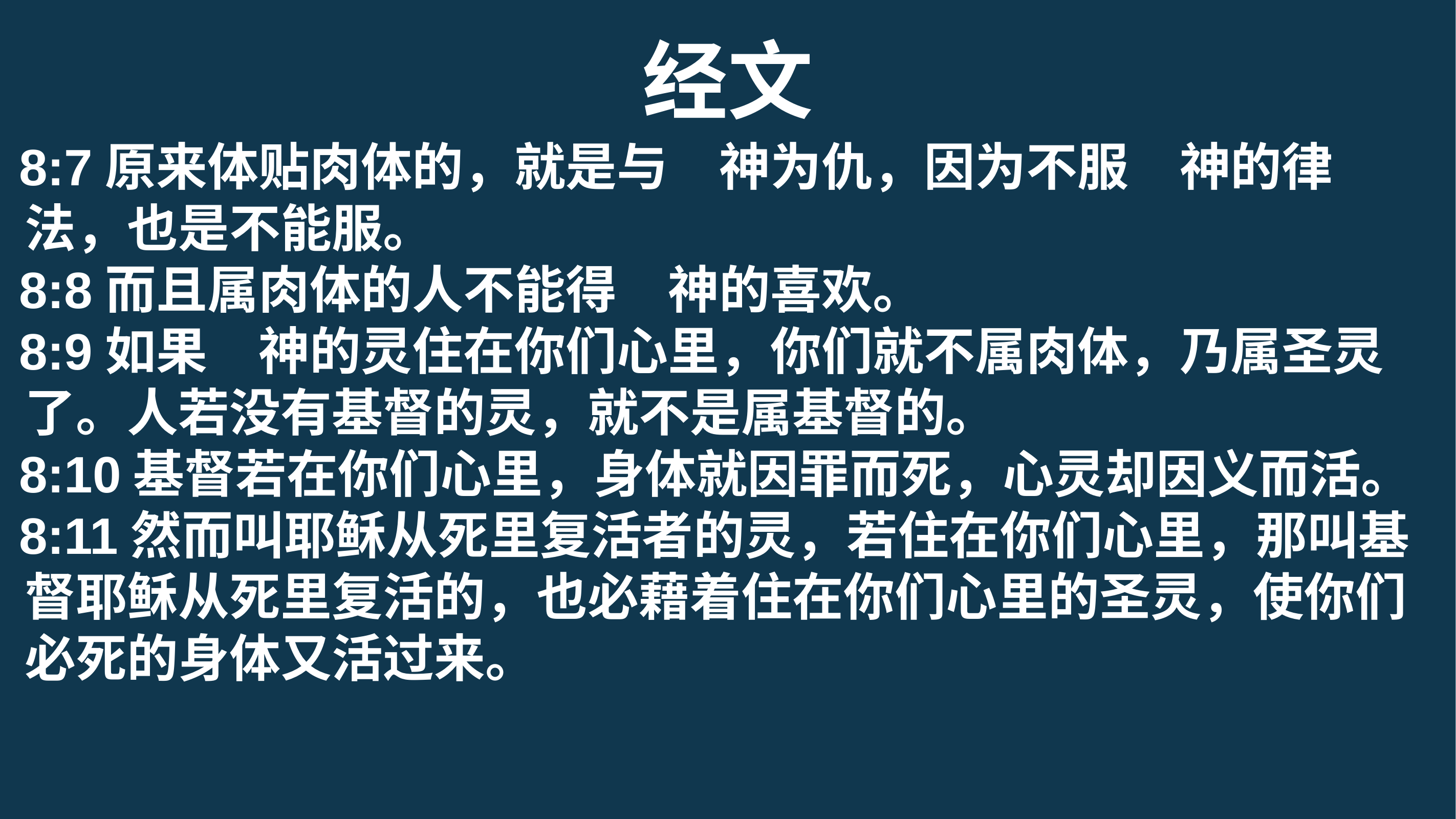

经文
8:7原来体贴肉体的，就是与　神为仇，因为不服　神的律法，也是不能服。
8:8而且属肉体的人不能得　神的喜欢。
8:9如果　神的灵住在你们心里，你们就不属肉体，乃属圣灵了。人若没有基督的灵，就不是属基督的。
8:10基督若在你们心里，身体就因罪而死，心灵却因义而活。
8:11然而叫耶稣从死里复活者的灵，若住在你们心里，那叫基督耶稣从死里复活的，也必藉着住在你们心里的圣灵，使你们必死的身体又活过来。